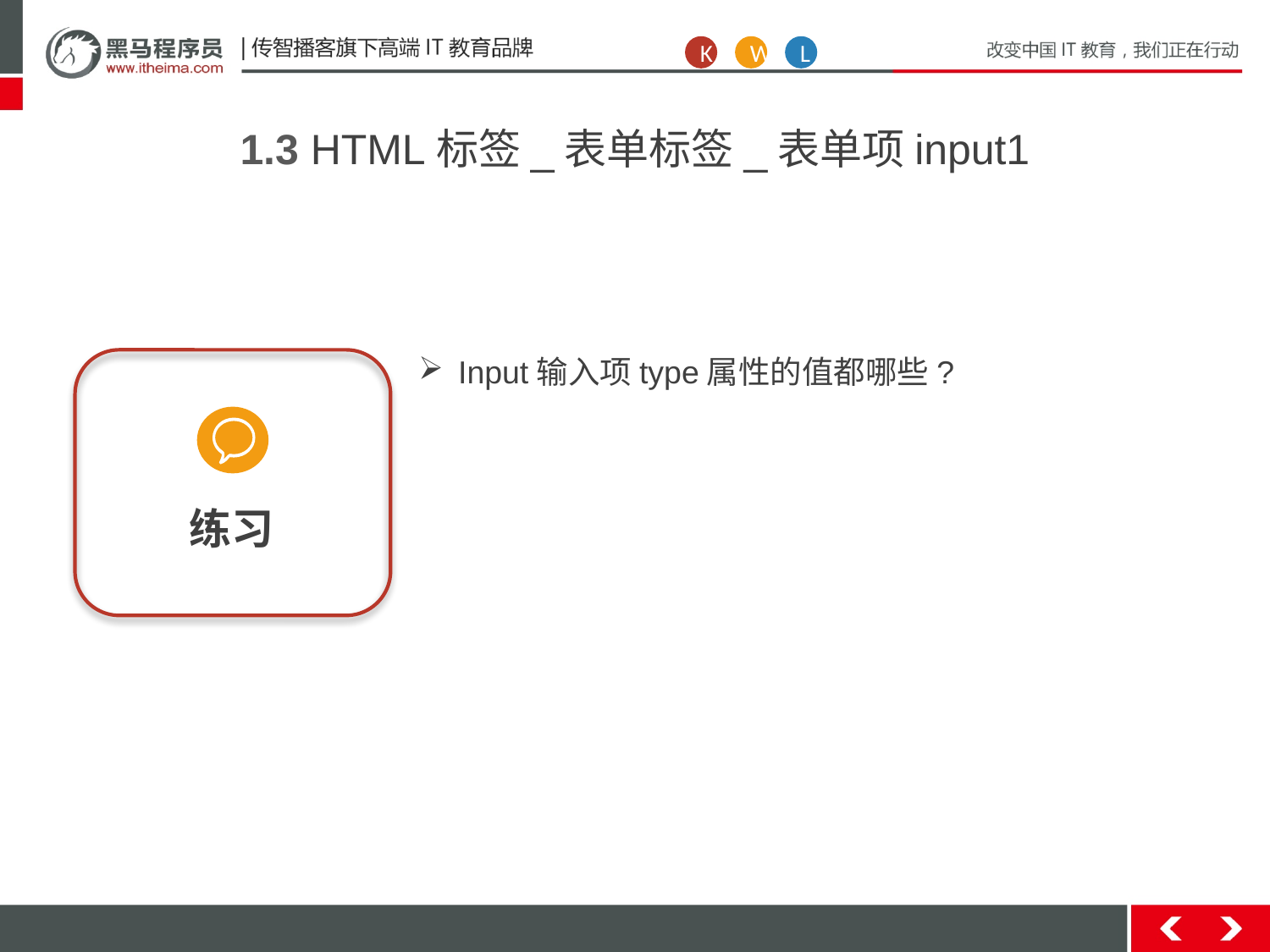

K
W
L
1.3 HTML标签_表单标签_表单项input1

练习
Input输入项type属性的值都哪些?